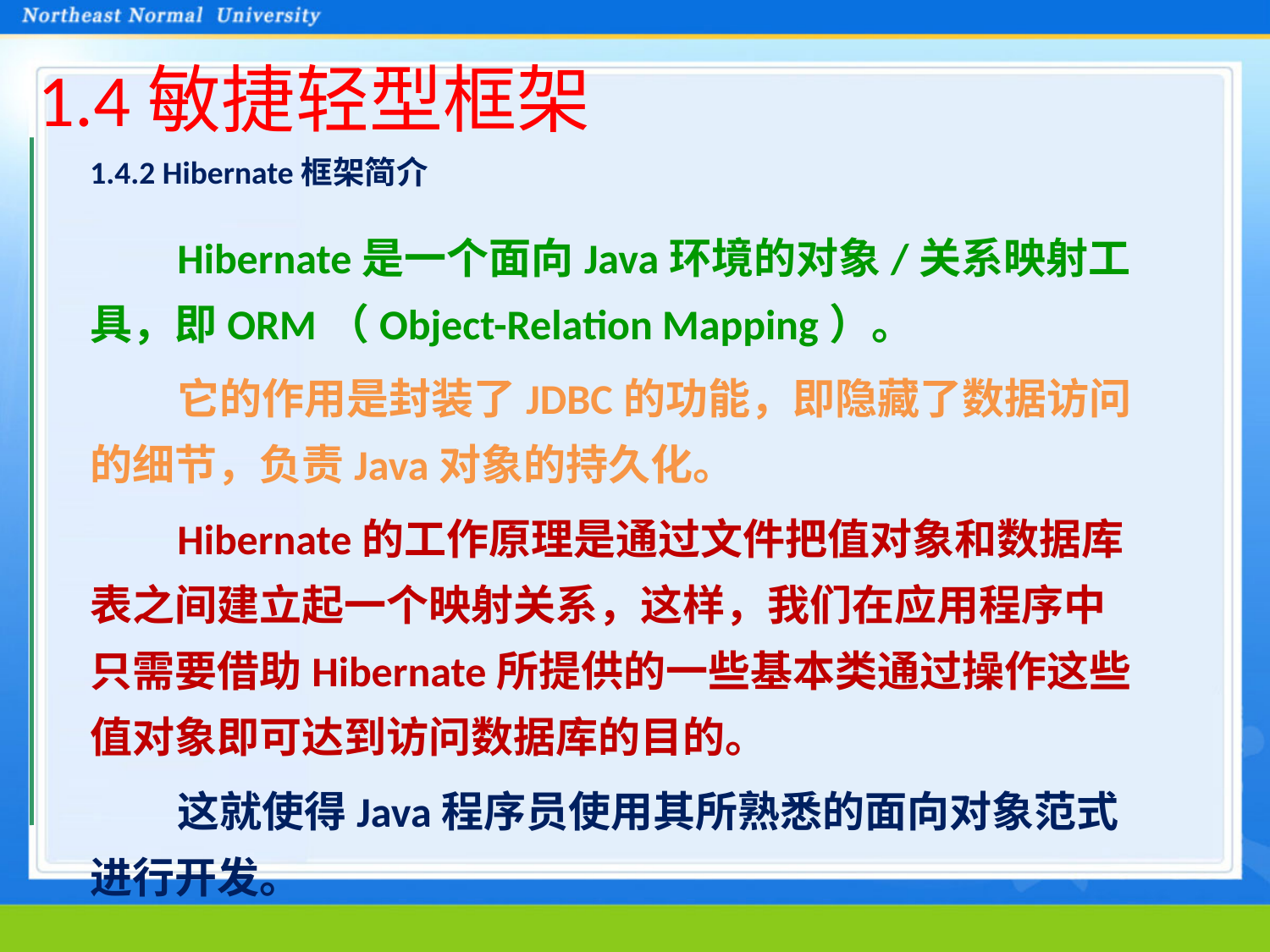

# 1.4敏捷轻型框架
1.4.2 Hibernate框架简介
Hibernate是一个面向Java环境的对象/关系映射工具，即ORM（Object-Relation Mapping）。
它的作用是封装了JDBC的功能，即隐藏了数据访问的细节，负责Java对象的持久化。
Hibernate的工作原理是通过文件把值对象和数据库表之间建立起一个映射关系，这样，我们在应用程序中只需要借助Hibernate所提供的一些基本类通过操作这些值对象即可达到访问数据库的目的。
这就使得Java程序员使用其所熟悉的面向对象范式进行开发。